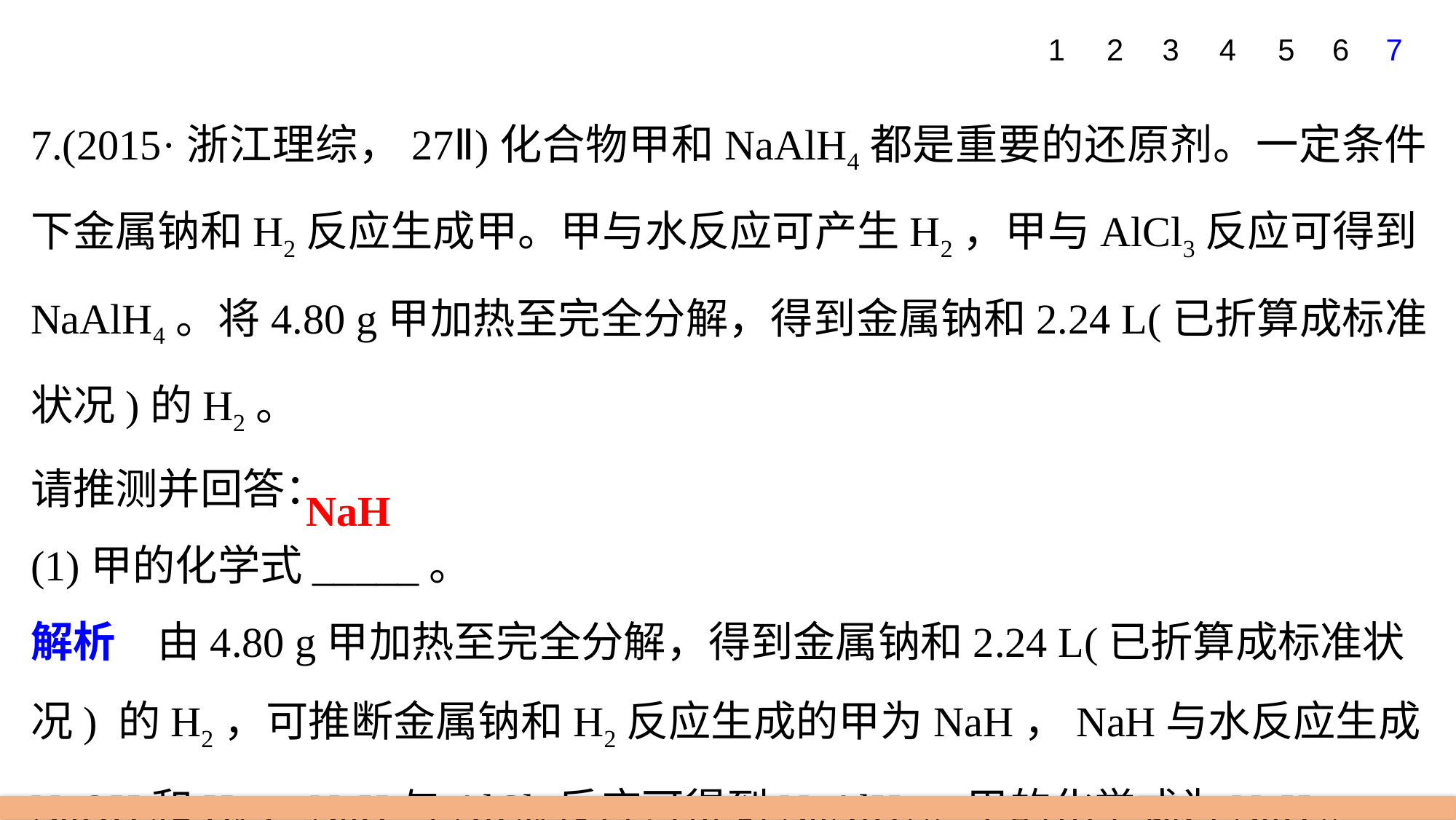

1
2
3
4
5
6
7
7.(2015·浙江理综，27Ⅱ)化合物甲和NaAlH4都是重要的还原剂。一定条件下金属钠和H2反应生成甲。甲与水反应可产生H2，甲与AlCl3反应可得到NaAlH4。将4.80 g甲加热至完全分解，得到金属钠和2.24 L(已折算成标准状况)的H2。
请推测并回答：
(1)甲的化学式_____。
解析　由4.80 g甲加热至完全分解，得到金属钠和2.24 L(已折算成标准状况) 的H2，可推断金属钠和H2反应生成的甲为NaH，NaH与水反应生成NaOH和H2，NaH与AlCl3反应可得到NaAlH4。甲的化学式为NaH。
NaH